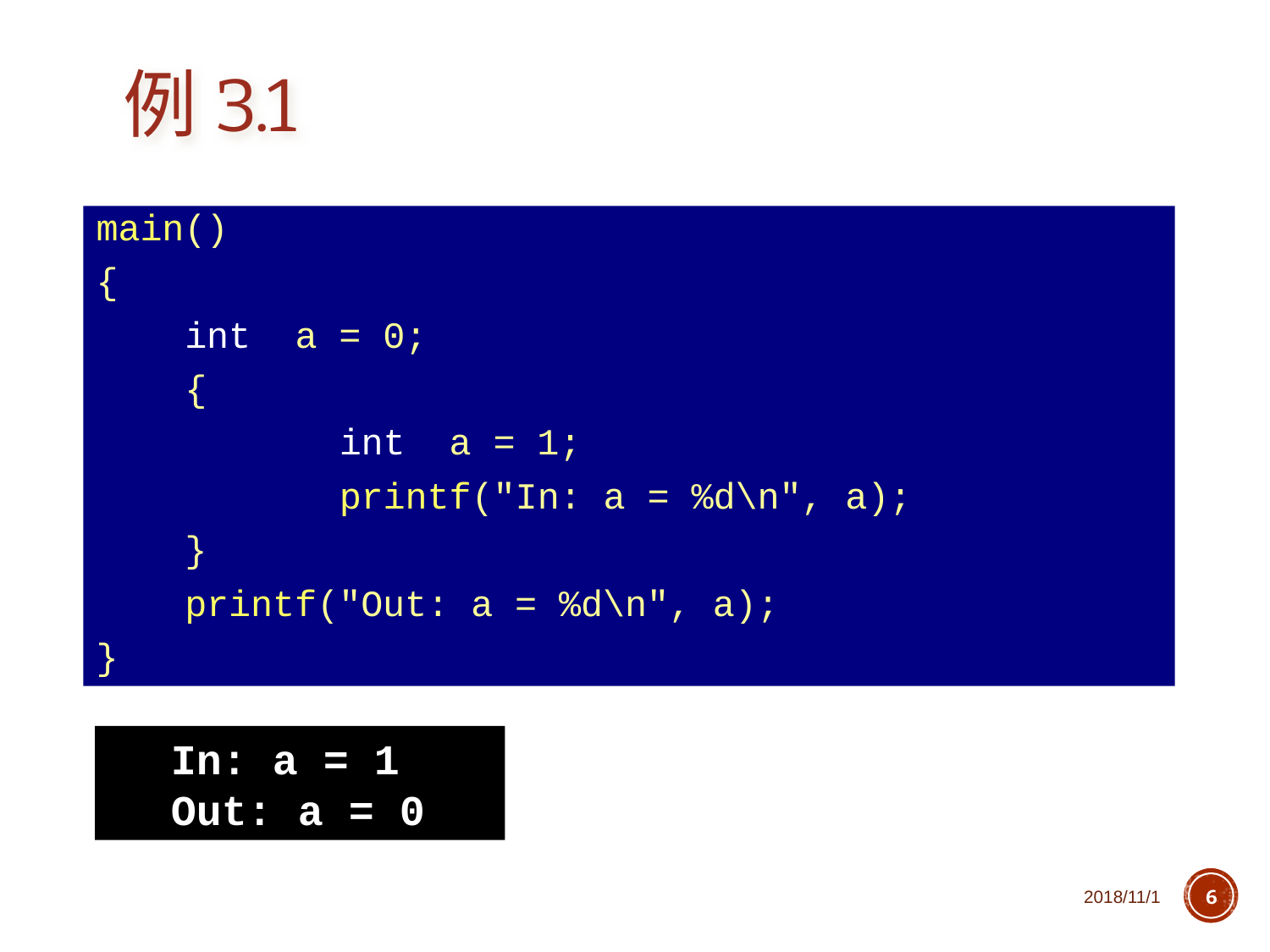

# 例3.1
main()
{
	  int  a = 0;
	  {
    	    int  a = 1;
    	    printf("In: a = %d\n", a);
	  }
	  printf("Out: a = %d\n", a);
}
In: a = 1
Out: a = 0
2018/11/1
6